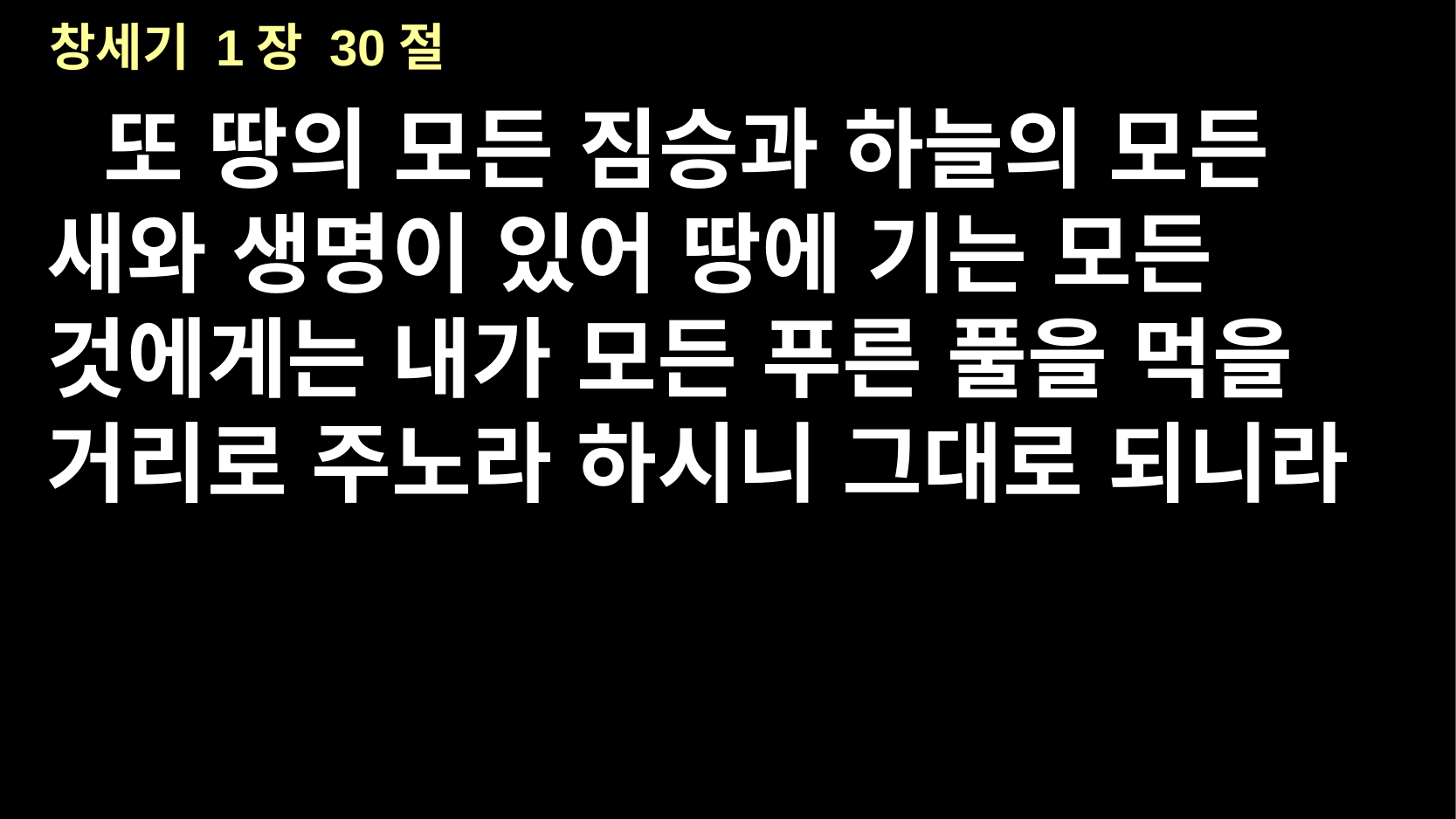

# 창세기 1장 30절
또 땅의 모든 짐승과 하늘의 모든 새와 생명이 있어 땅에 기는 모든 것에게는 내가 모든 푸른 풀을 먹을 거리로 주노라 하시니 그대로 되니라